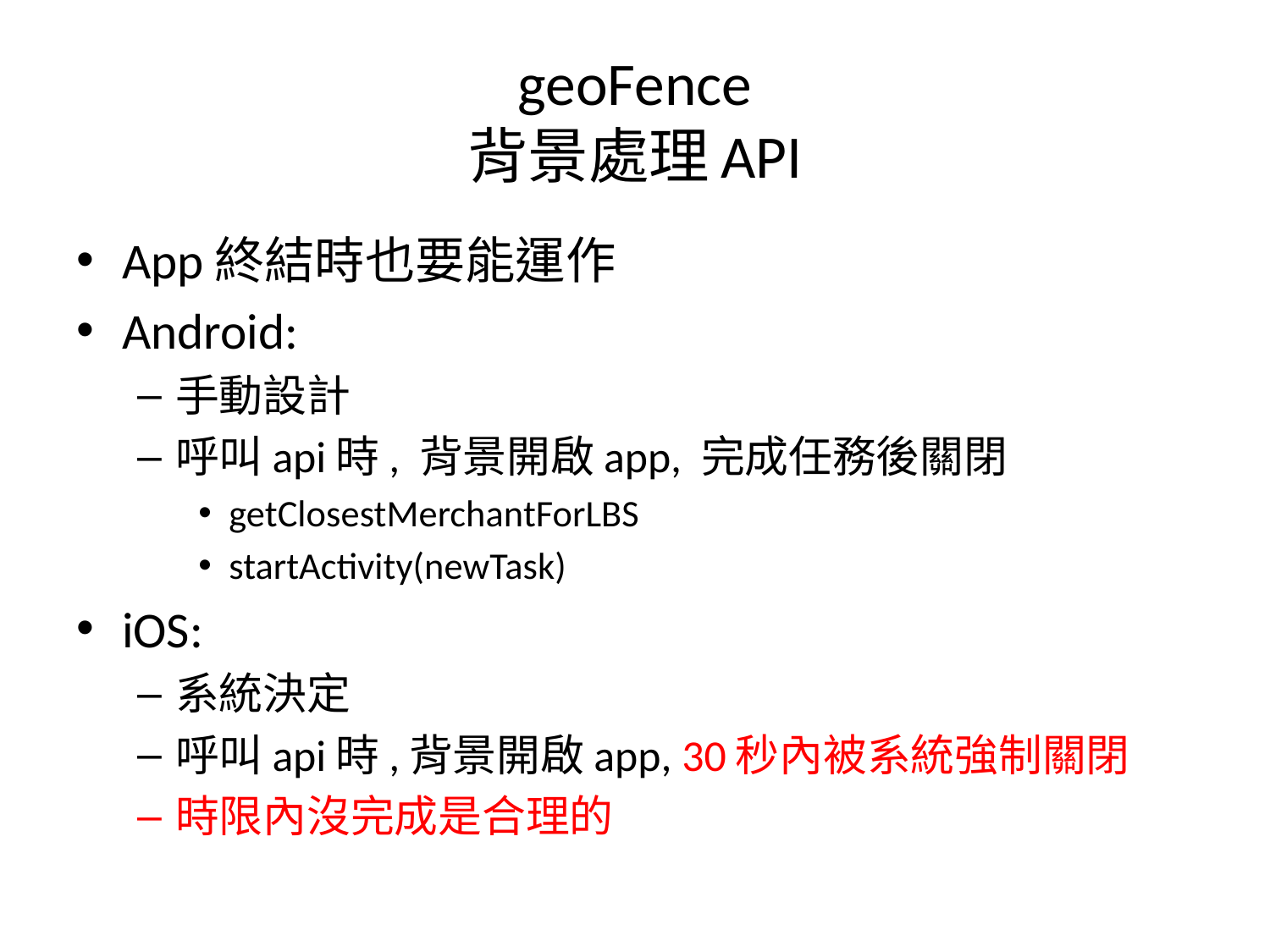

# geoFence 背景處理API
App終結時也要能運作
Android:
手動設計
呼叫api時, 背景開啟app, 完成任務後關閉
getClosestMerchantForLBS
startActivity(newTask)
iOS:
系統決定
呼叫api時,背景開啟app, 30秒內被系統強制關閉
時限內沒完成是合理的